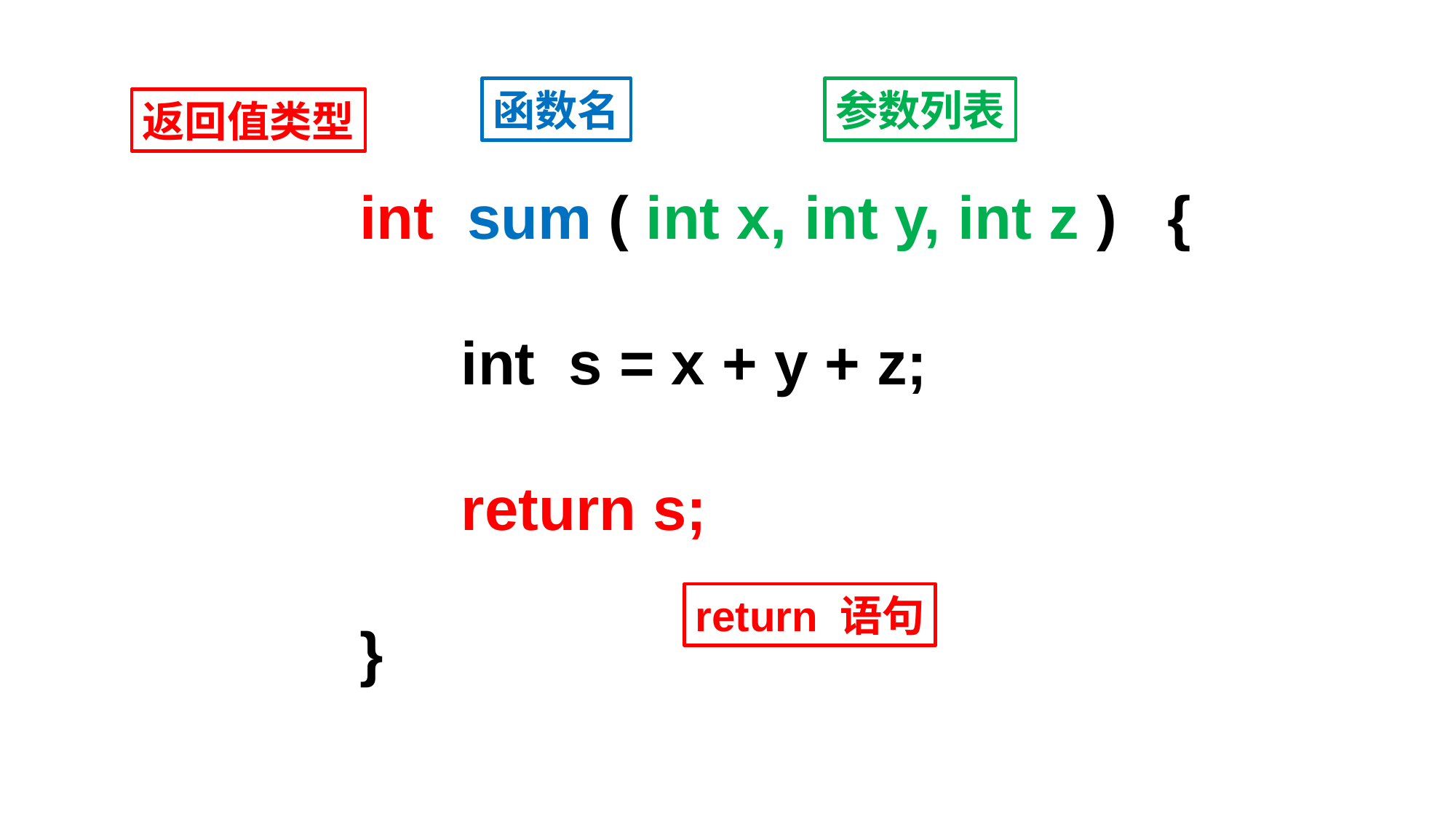

函数名
参数列表
返回值类型
int  sum ( int x, int y, int z )   {

      int  s = x + y + z;

      return s;

}
return 语句